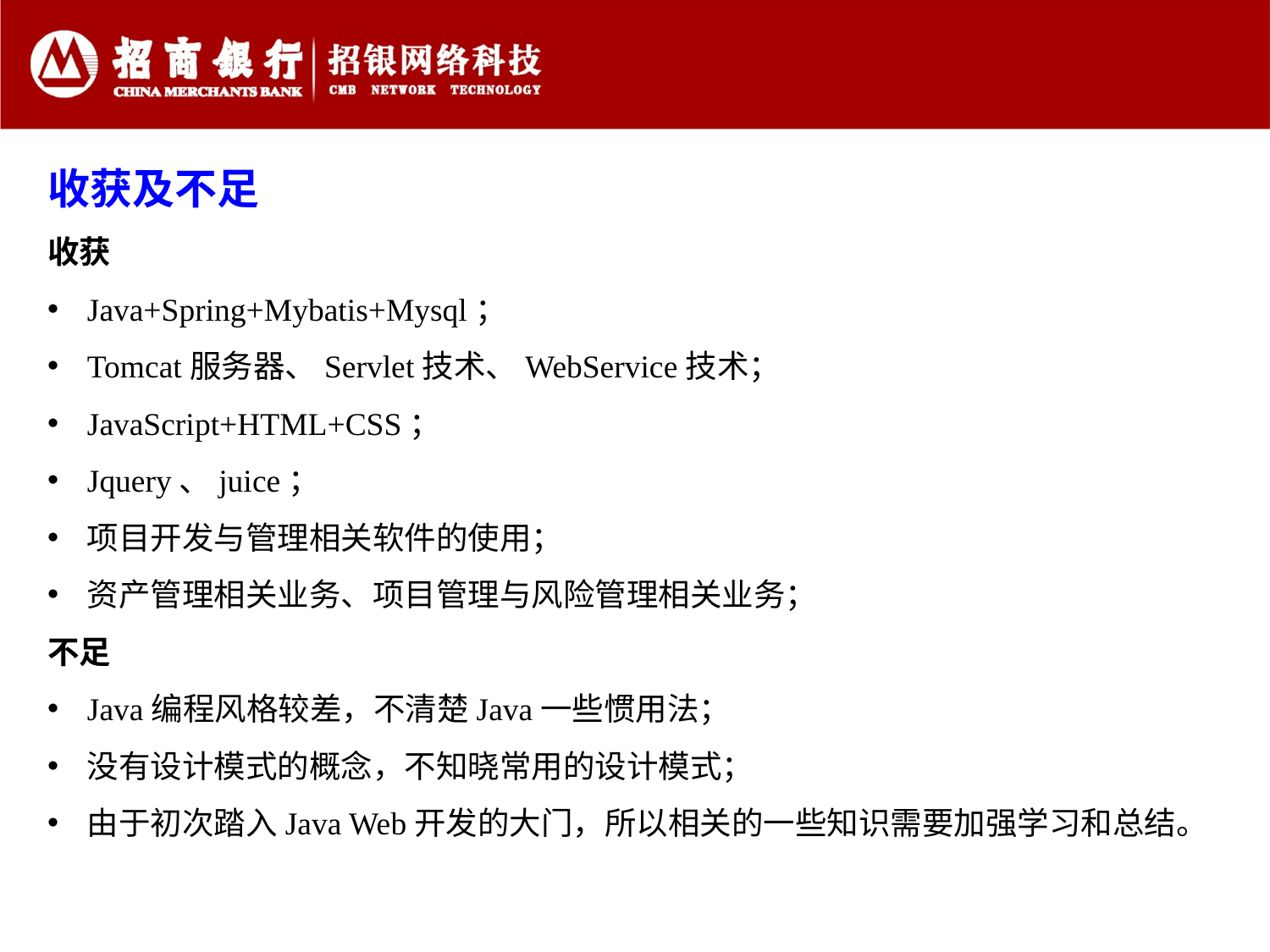

收获及不足
收获
Java+Spring+Mybatis+Mysql；
Tomcat服务器、Servlet技术、WebService技术；
JavaScript+HTML+CSS；
Jquery、juice；
项目开发与管理相关软件的使用；
资产管理相关业务、项目管理与风险管理相关业务；
不足
Java编程风格较差，不清楚Java一些惯用法；
没有设计模式的概念，不知晓常用的设计模式；
由于初次踏入Java Web开发的大门，所以相关的一些知识需要加强学习和总结。